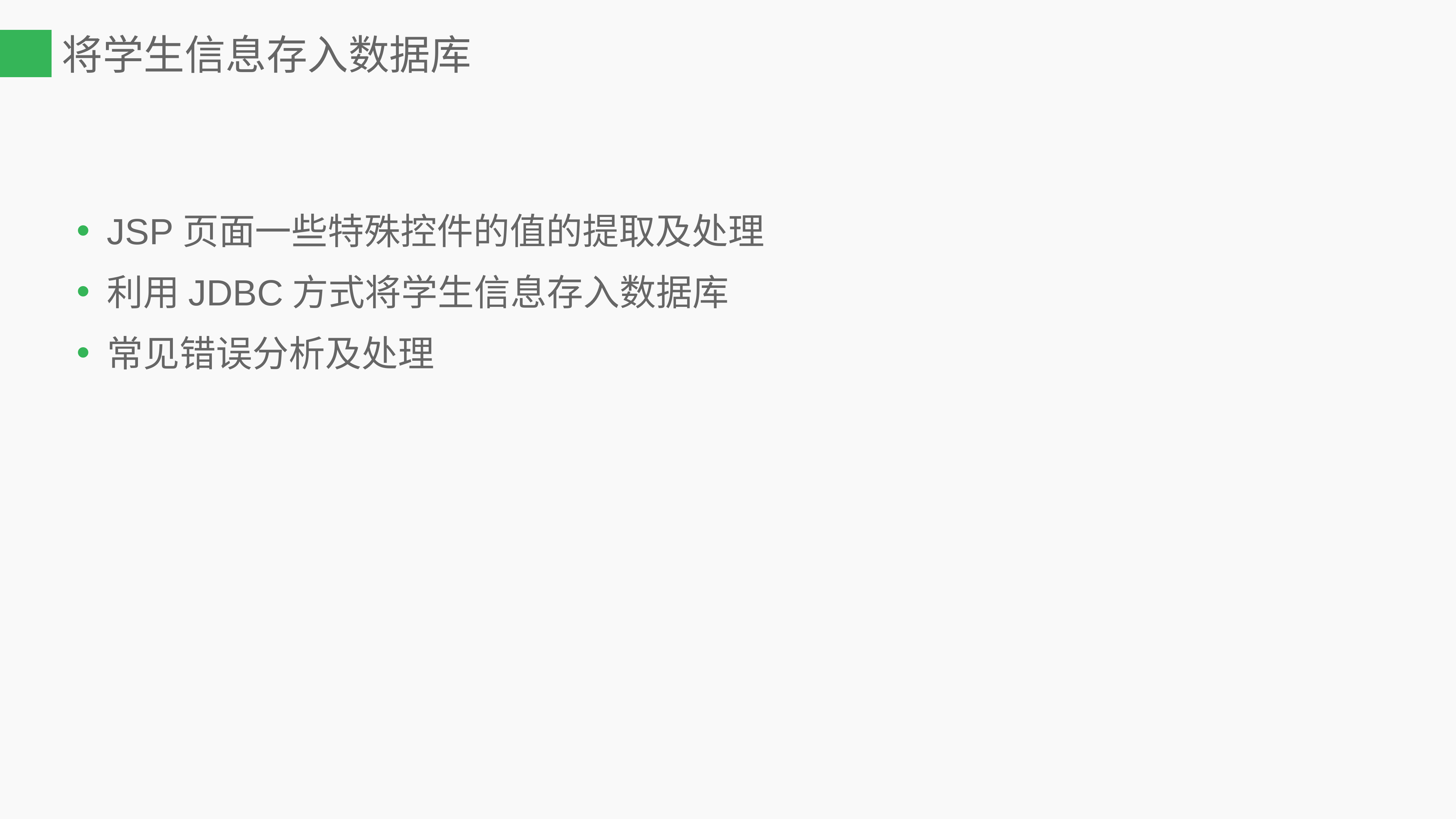

# 将学生信息存入数据库
JSP页面一些特殊控件的值的提取及处理
利用JDBC方式将学生信息存入数据库
常见错误分析及处理